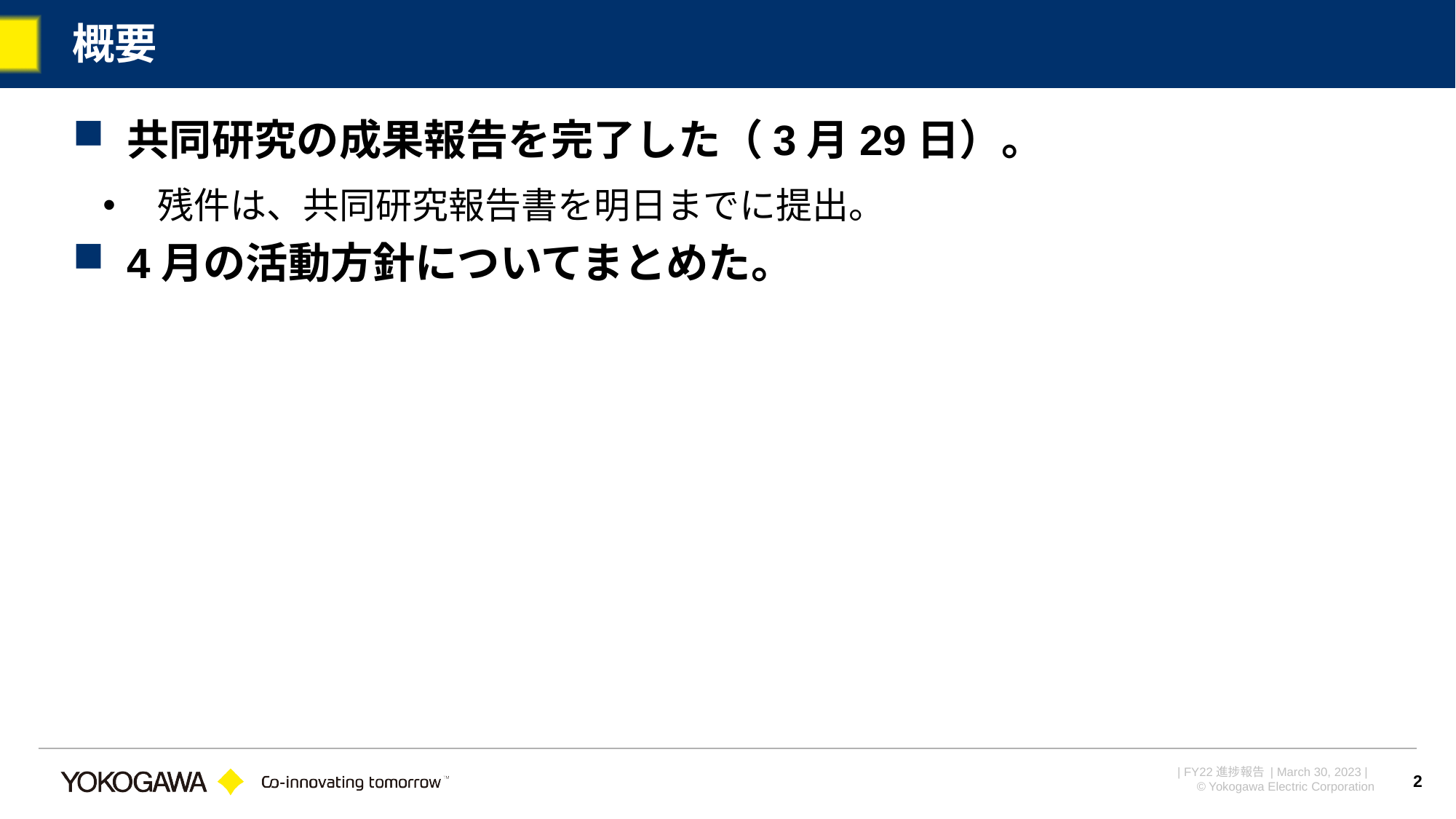

# 概要
共同研究の成果報告を完了した（3月29日）。
残件は、共同研究報告書を明日までに提出。
4月の活動方針についてまとめた。
2